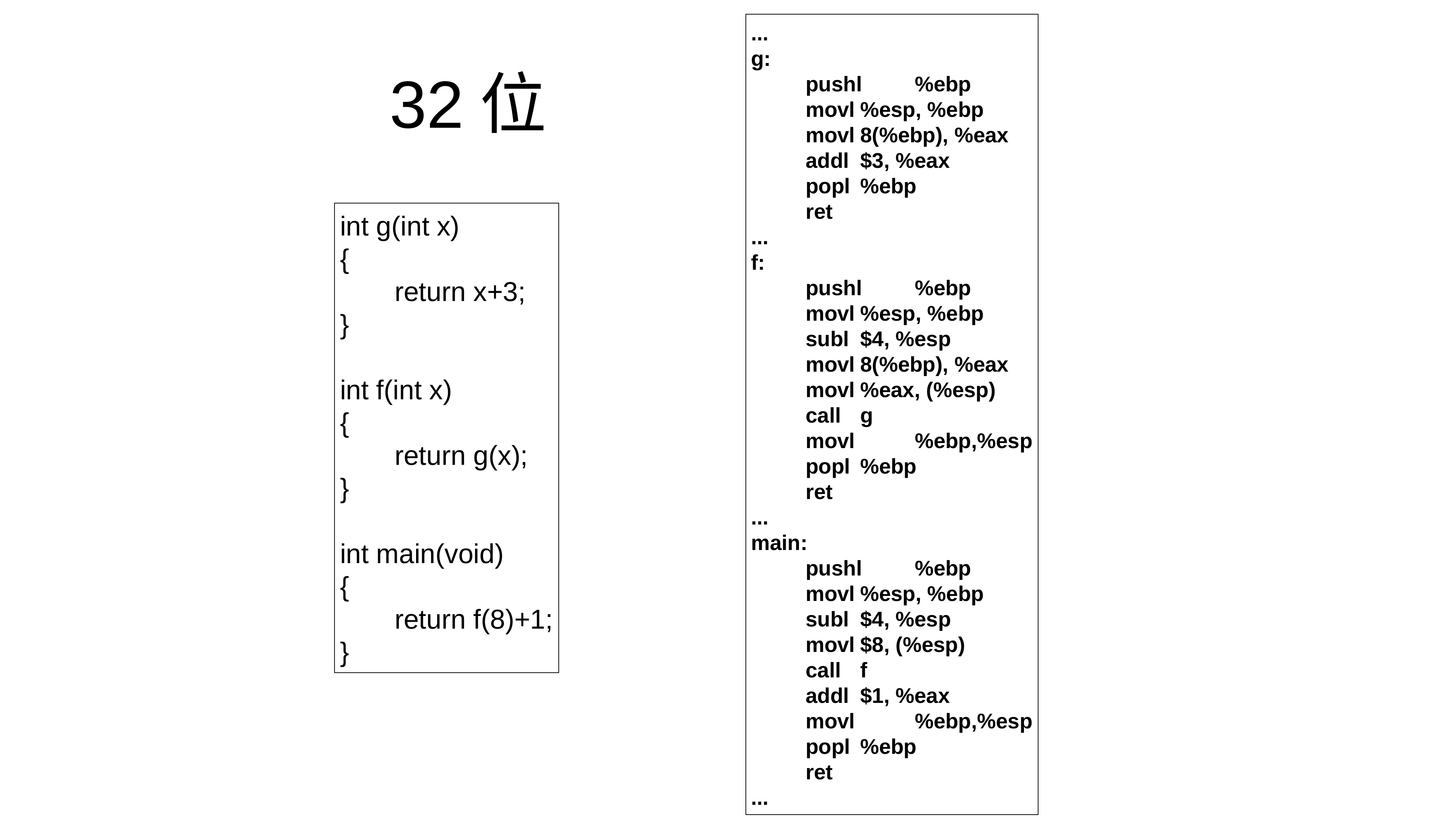

...
g:
	pushl	%ebp
	movl	%esp, %ebp
	movl	8(%ebp), %eax
	addl	$3, %eax
	popl	%ebp
	ret
...
f:
	pushl	%ebp
	movl	%esp, %ebp
	subl	$4, %esp
	movl	8(%ebp), %eax
	movl	%eax, (%esp)
	call	g
	movl 	%ebp,%esp
	popl 	%ebp
	ret
...
main:
	pushl	%ebp
	movl	%esp, %ebp
	subl	$4, %esp
	movl	$8, (%esp)
	call	f
	addl	$1, %eax
	movl 	%ebp,%esp
	popl 	%ebp
	ret
...
# 32位
int g(int x)
{
	return x+3;
}

int f(int x)
{
	return g(x);
}

int main(void)
{
	return f(8)+1;
}